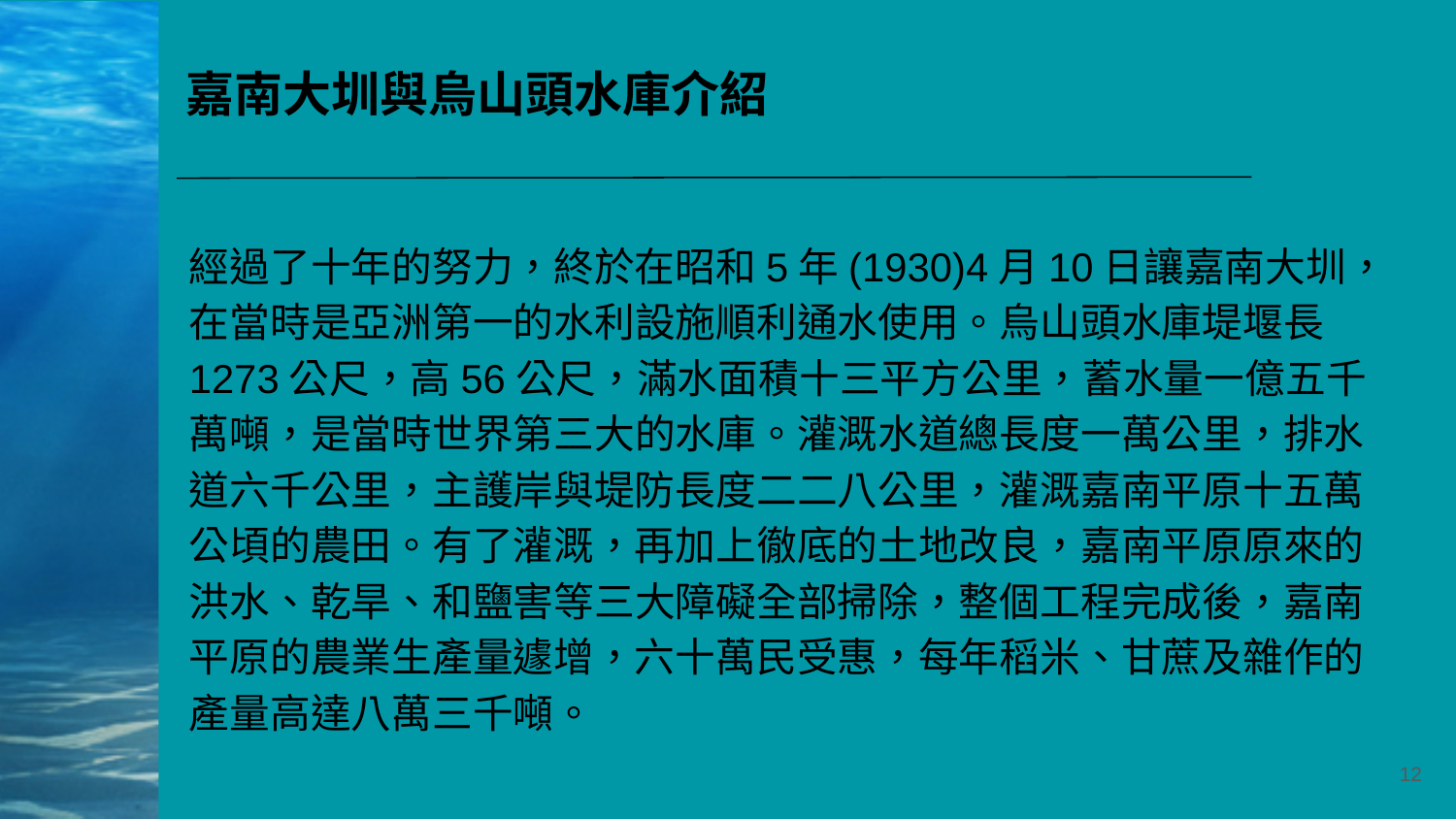

嘉南大圳與烏山頭水庫介紹
經過了十年的努力，終於在昭和5年(1930)4月10日讓嘉南大圳，在當時是亞洲第一的水利設施順利通水使用。烏山頭水庫堤堰長1273公尺，高56公尺，滿水面積十三平方公里，蓄水量一億五千萬噸，是當時世界第三大的水庫。灌溉水道總長度一萬公里，排水道六千公里，主護岸與堤防長度二二八公里，灌溉嘉南平原十五萬公頃的農田。有了灌溉，再加上徹底的土地改良，嘉南平原原來的洪水、乾旱、和鹽害等三大障礙全部掃除，整個工程完成後，嘉南平原的農業生產量遽增，六十萬民受惠，每年稻米、甘蔗及雜作的產量高達八萬三千噸。